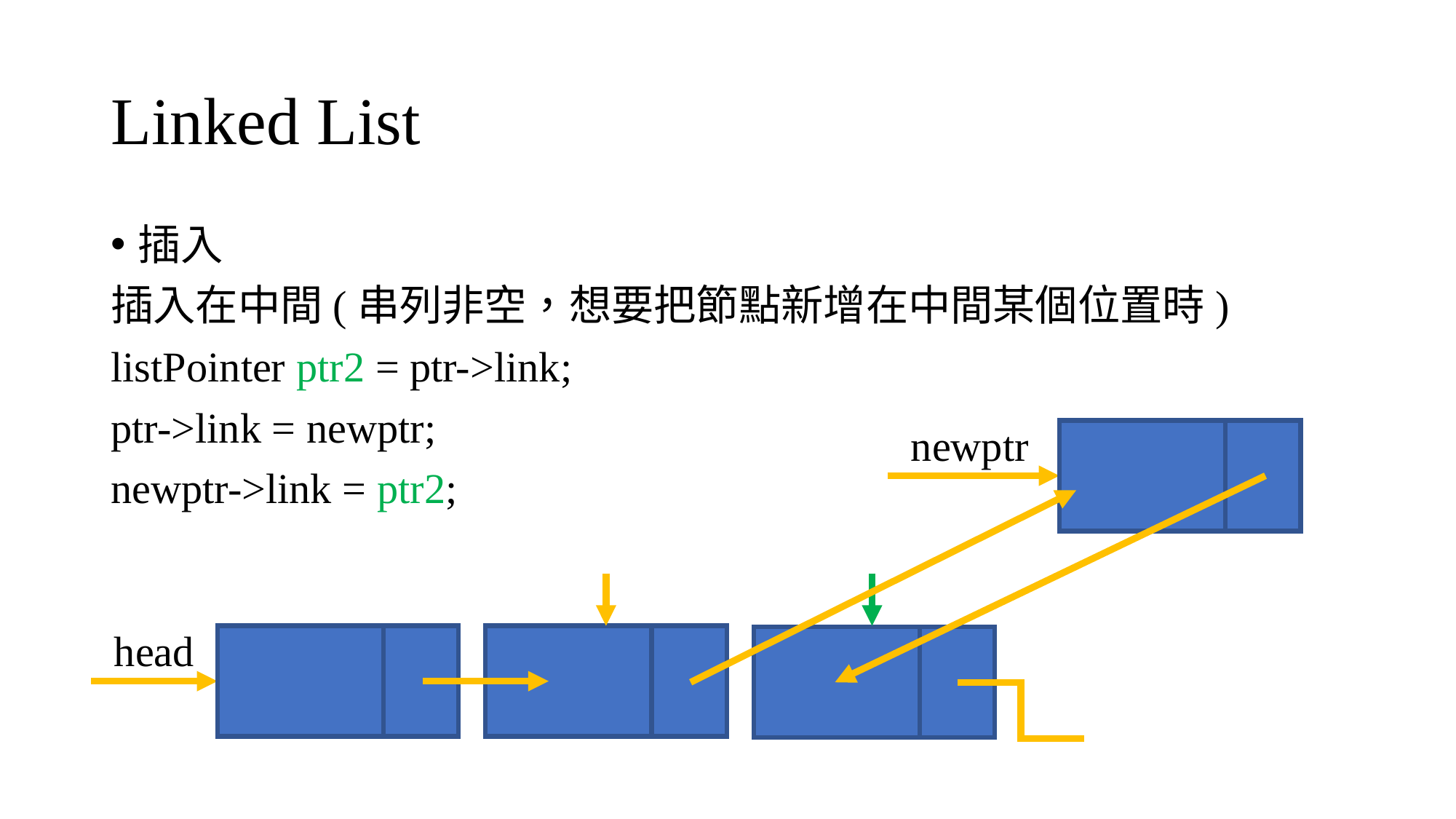

# Linked List
插入
插入在中間(串列非空，想要把節點新增在中間某個位置時)
listPointer ptr2 = ptr->link;
ptr->link = newptr;
newptr->link = ptr2;
newptr

head